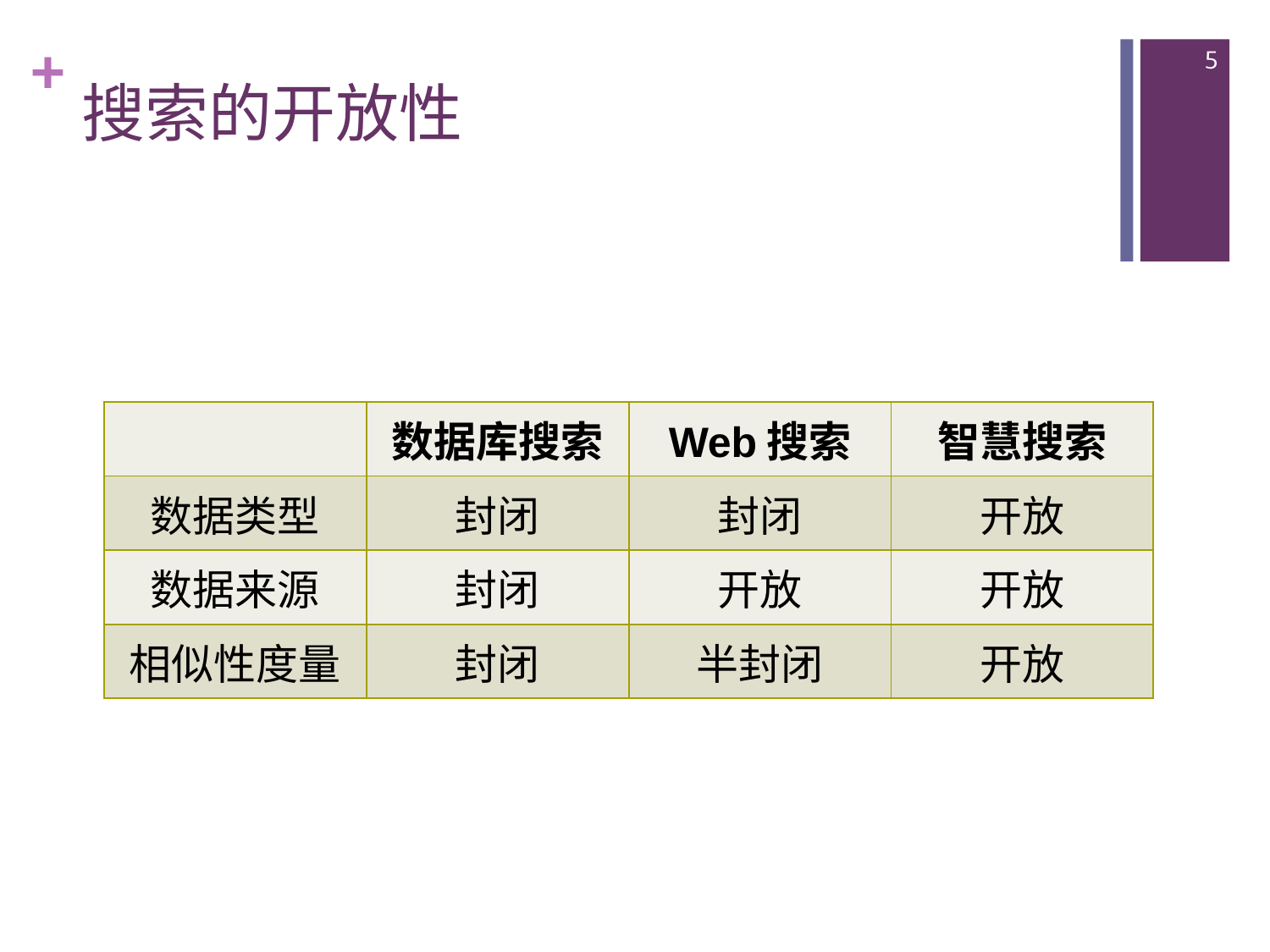

5
# 搜索的开放性
|  | 数据库搜索 | Web搜索 | 智慧搜索 |
| --- | --- | --- | --- |
| 数据类型 | 封闭 | 封闭 | 开放 |
| 数据来源 | 封闭 | 开放 | 开放 |
| 相似性度量 | 封闭 | 半封闭 | 开放 |